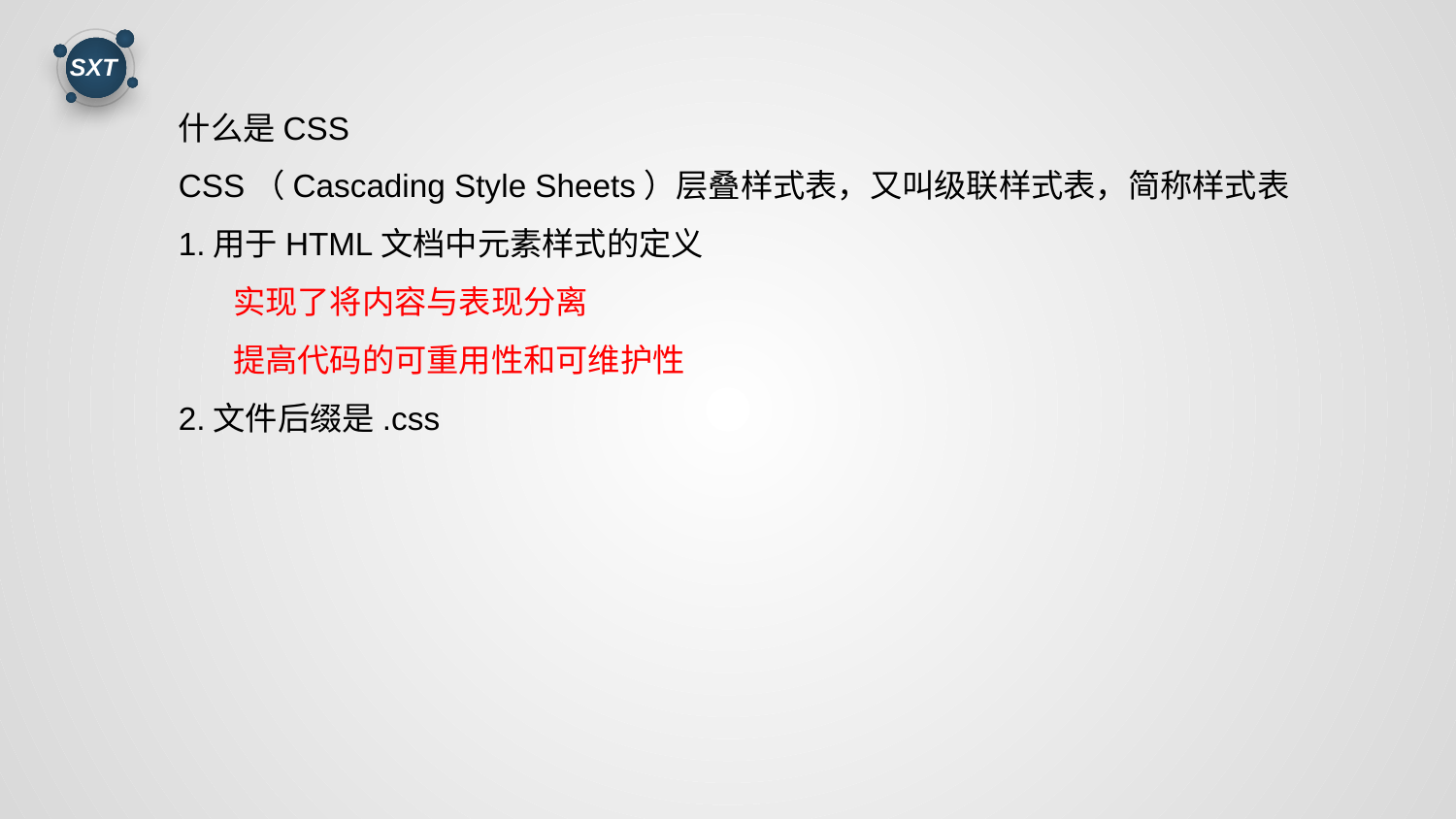

什么是CSS
CSS（Cascading Style Sheets）层叠样式表，又叫级联样式表，简称样式表
1.用于HTML文档中元素样式的定义
实现了将内容与表现分离
提高代码的可重用性和可维护性
2.文件后缀是.css